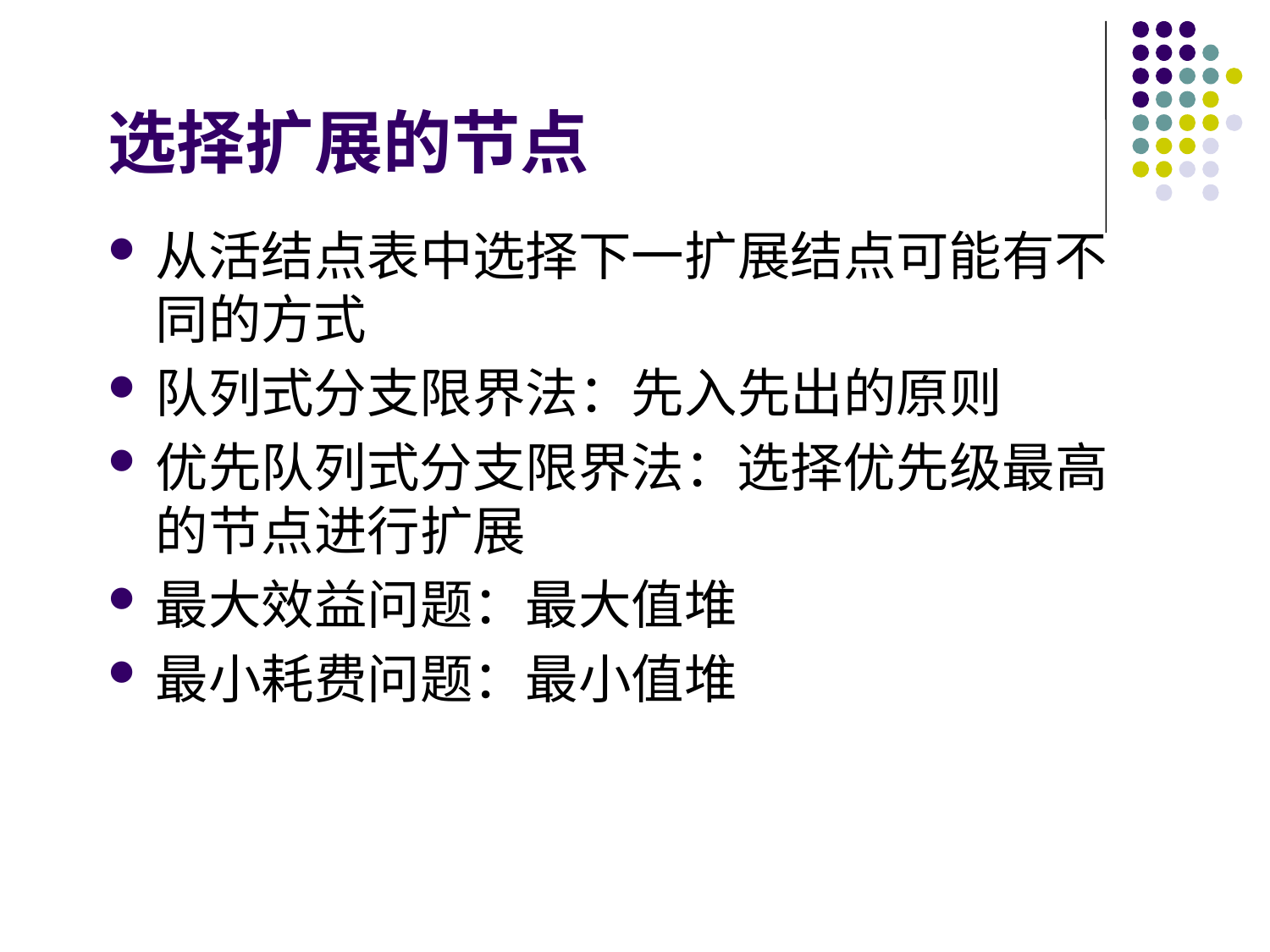

# 选择扩展的节点
从活结点表中选择下一扩展结点可能有不同的方式
队列式分支限界法：先入先出的原则
优先队列式分支限界法：选择优先级最高的节点进行扩展
最大效益问题：最大值堆
最小耗费问题：最小值堆